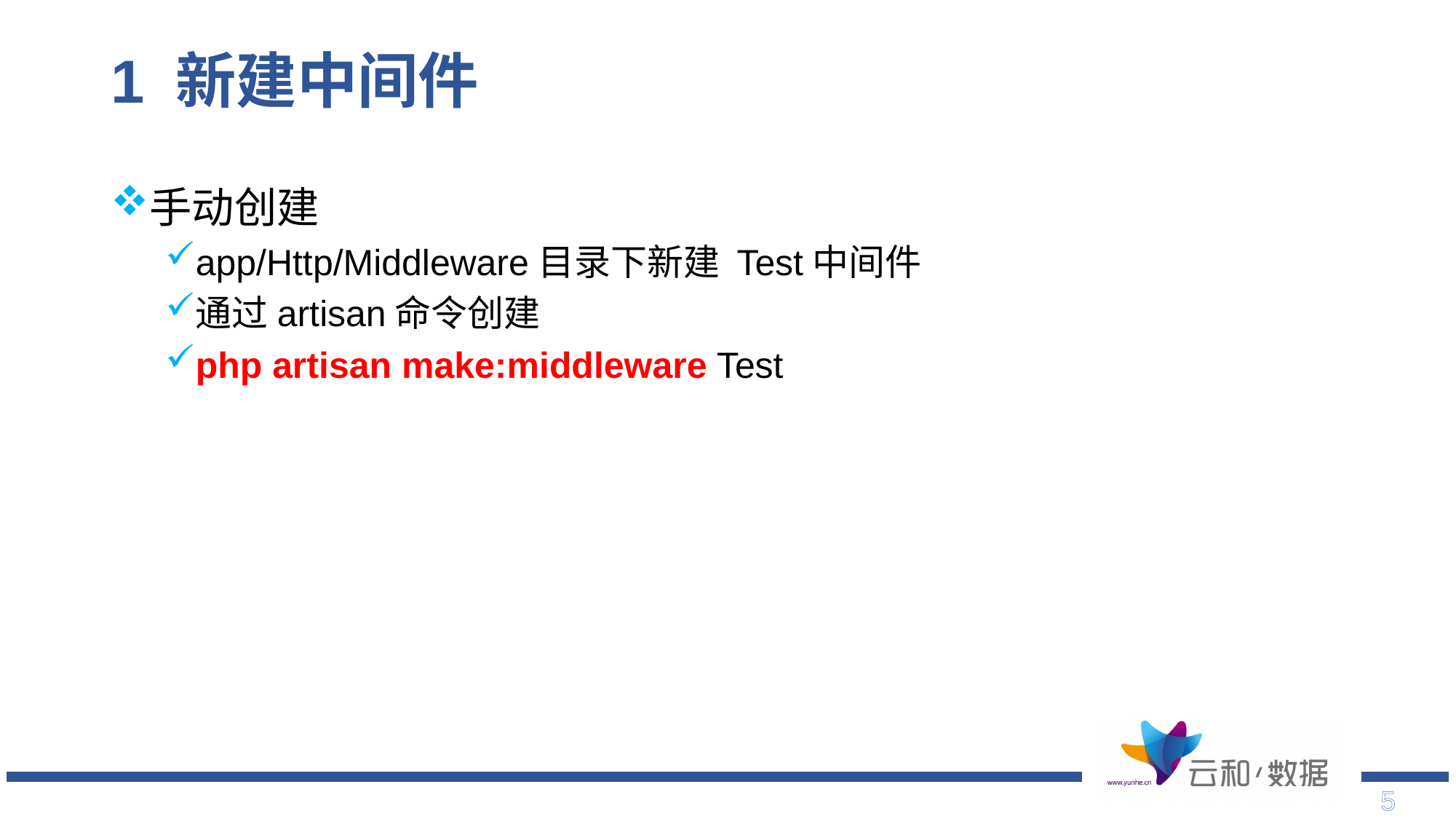

# 1 新建中间件
手动创建
app/Http/Middleware目录下新建 Test中间件
通过artisan命令创建
php artisan make:middleware Test